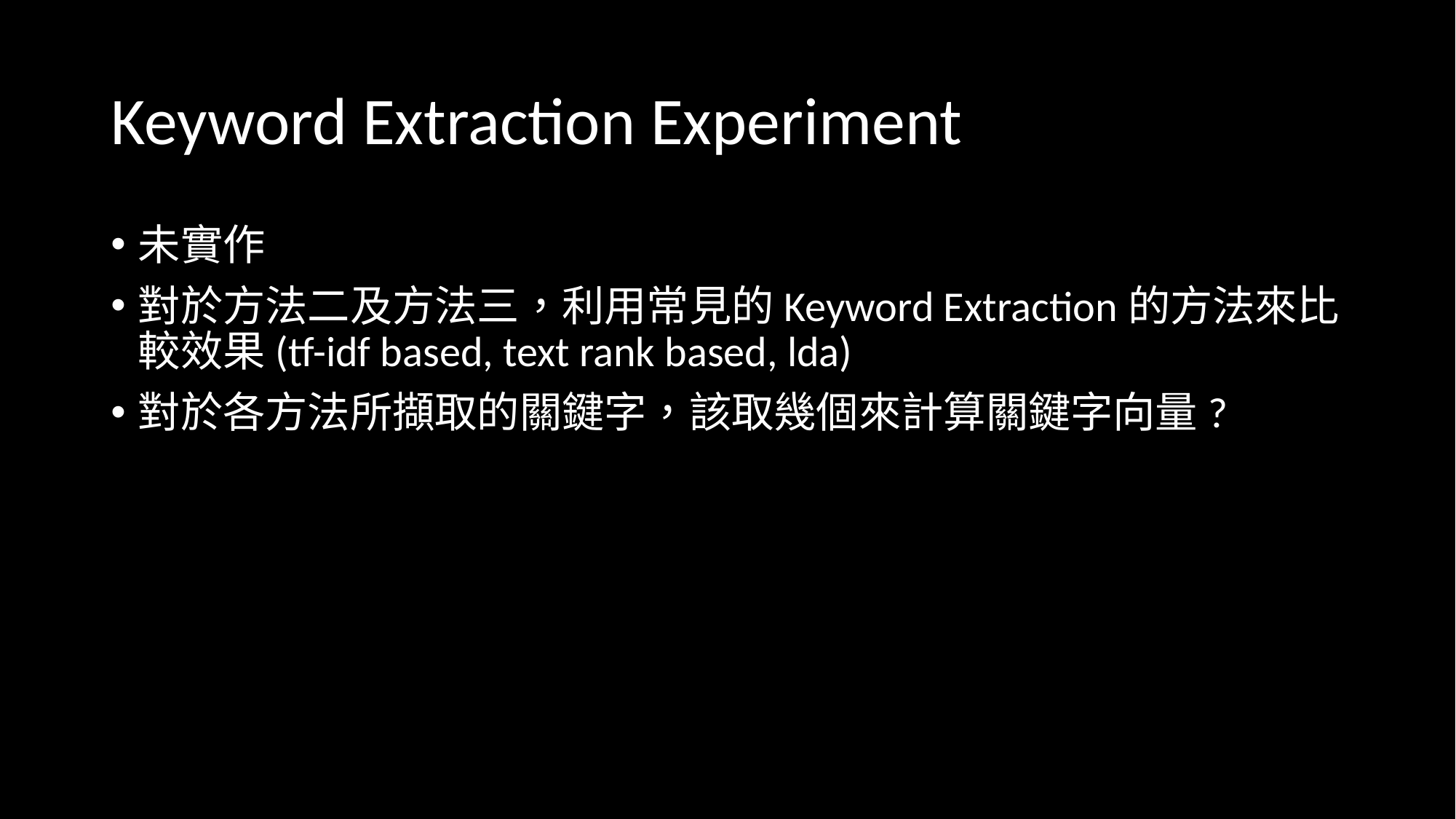

# Keyword Extraction Experiment
未實作
對於方法二及方法三，利用常見的Keyword Extraction的方法來比較效果(tf-idf based, text rank based, lda)
對於各方法所擷取的關鍵字，該取幾個來計算關鍵字向量?